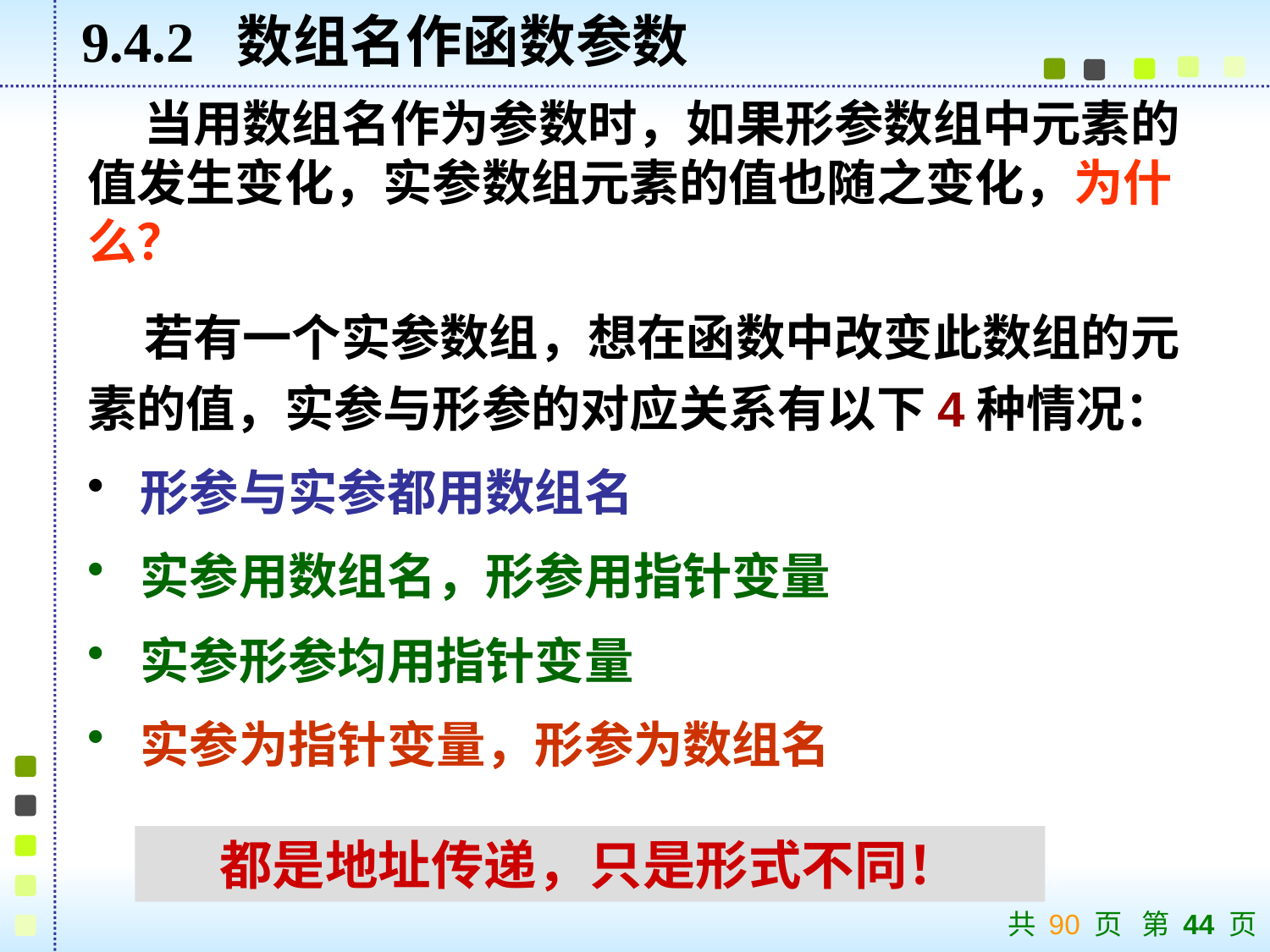

9.4.2  数组名作函数参数
    当用数组名作为参数时，如果形参数组中元素的值发生变化，实参数组元素的值也随之变化，为什么？
    若有一个实参数组，想在函数中改变此数组的元素的值，实参与形参的对应关系有以下4种情况：
 形参与实参都用数组名
 实参用数组名，形参用指针变量
 实参形参均用指针变量
 实参为指针变量，形参为数组名
都是地址传递，只是形式不同！
共 90 页   第 44 页